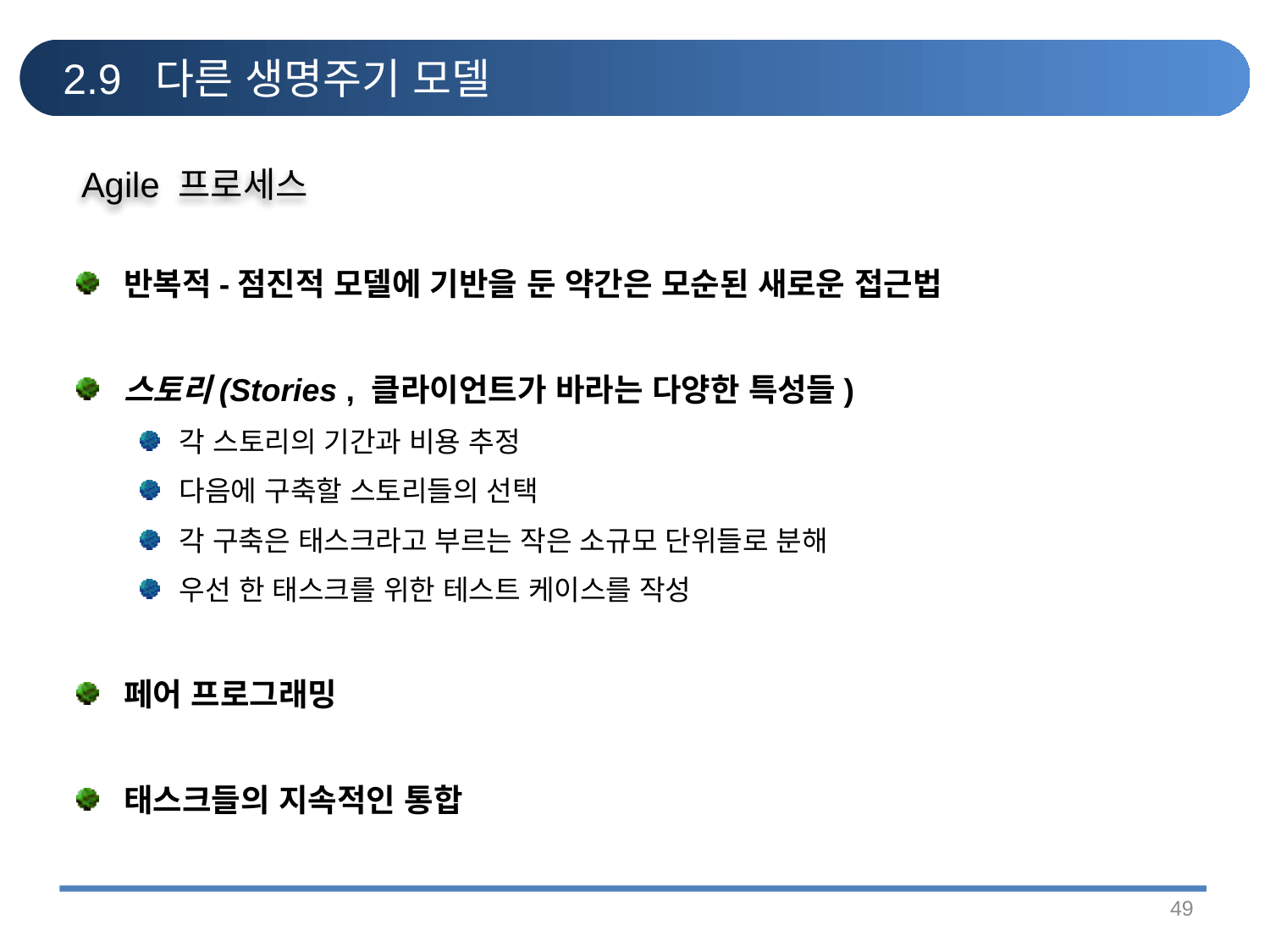

# 2.9  다른 생명주기 모델
Agile 프로세스
반복적-점진적 모델에 기반을 둔 약간은 모순된 새로운 접근법

스토리(Stories , 클라이언트가 바라는 다양한 특성들)
각 스토리의 기간과 비용 추정
다음에 구축할 스토리들의 선택
각 구축은 태스크라고 부르는 작은 소규모 단위들로 분해
우선 한 태스크를 위한 테스트 케이스를 작성

페어 프로그래밍

태스크들의 지속적인 통합
49